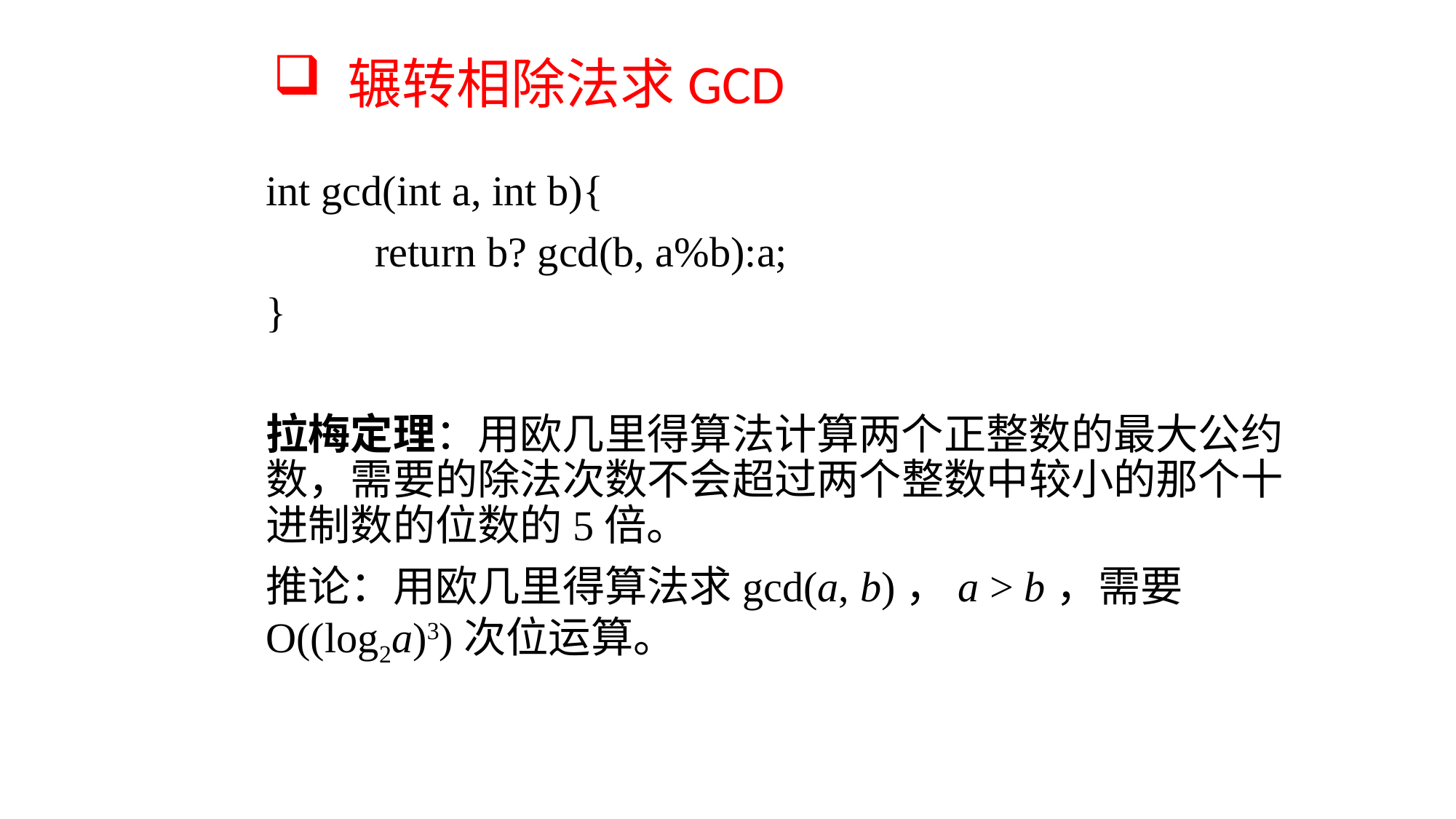

# 辗转相除法求GCD
int gcd(int a, int b){
	return b? gcd(b, a%b):a;
}

拉梅定理：用欧几里得算法计算两个正整数的最大公约数，需要的除法次数不会超过两个整数中较小的那个十进制数的位数的5倍。
推论：用欧几里得算法求gcd(a, b)，a > b，需要O((log2a)3)次位运算。